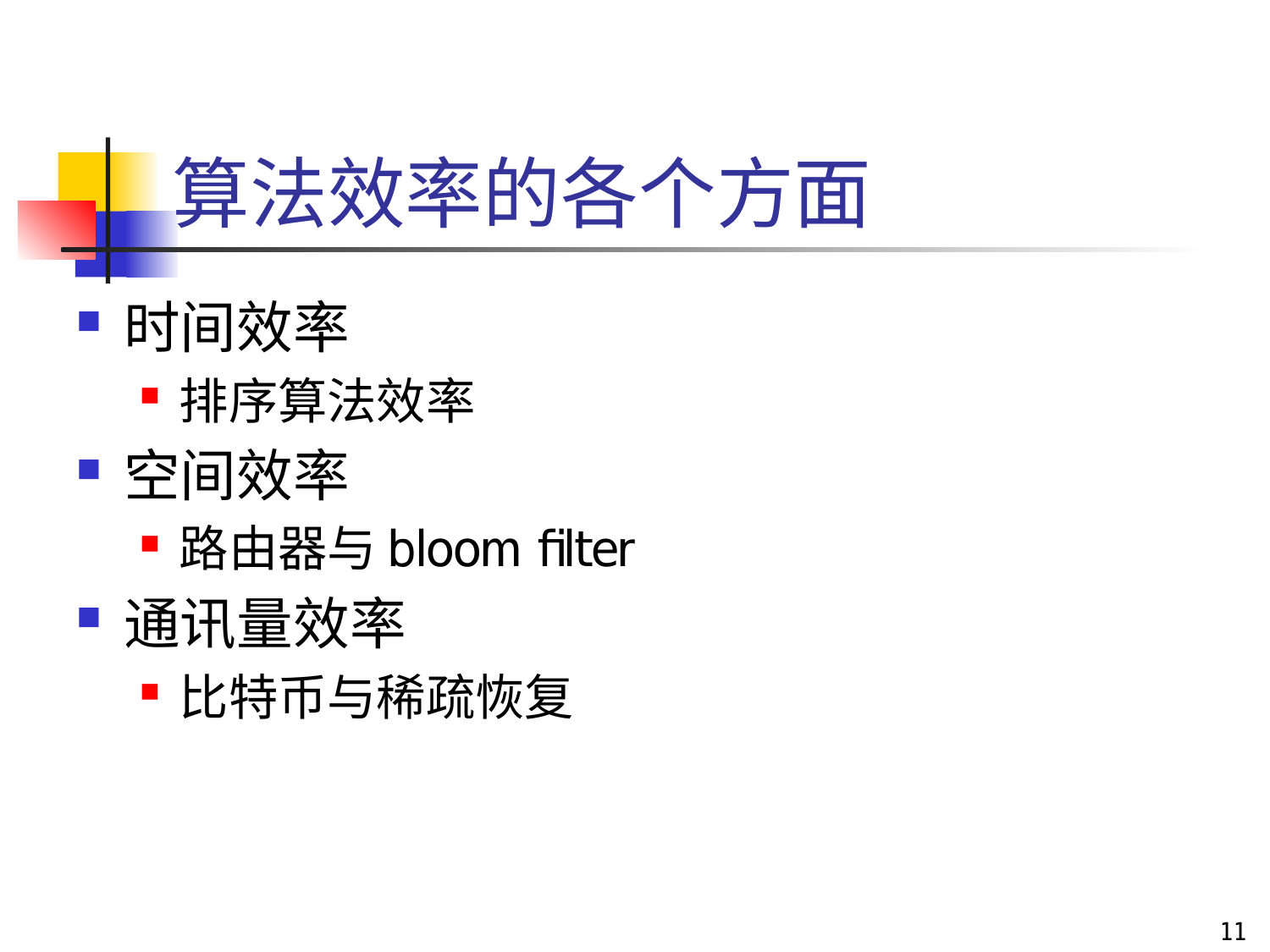

# 算法效率的各个方面
时间效率
排序算法效率
空间效率
路由器与bloom filter
通讯量效率
比特币与稀疏恢复
11